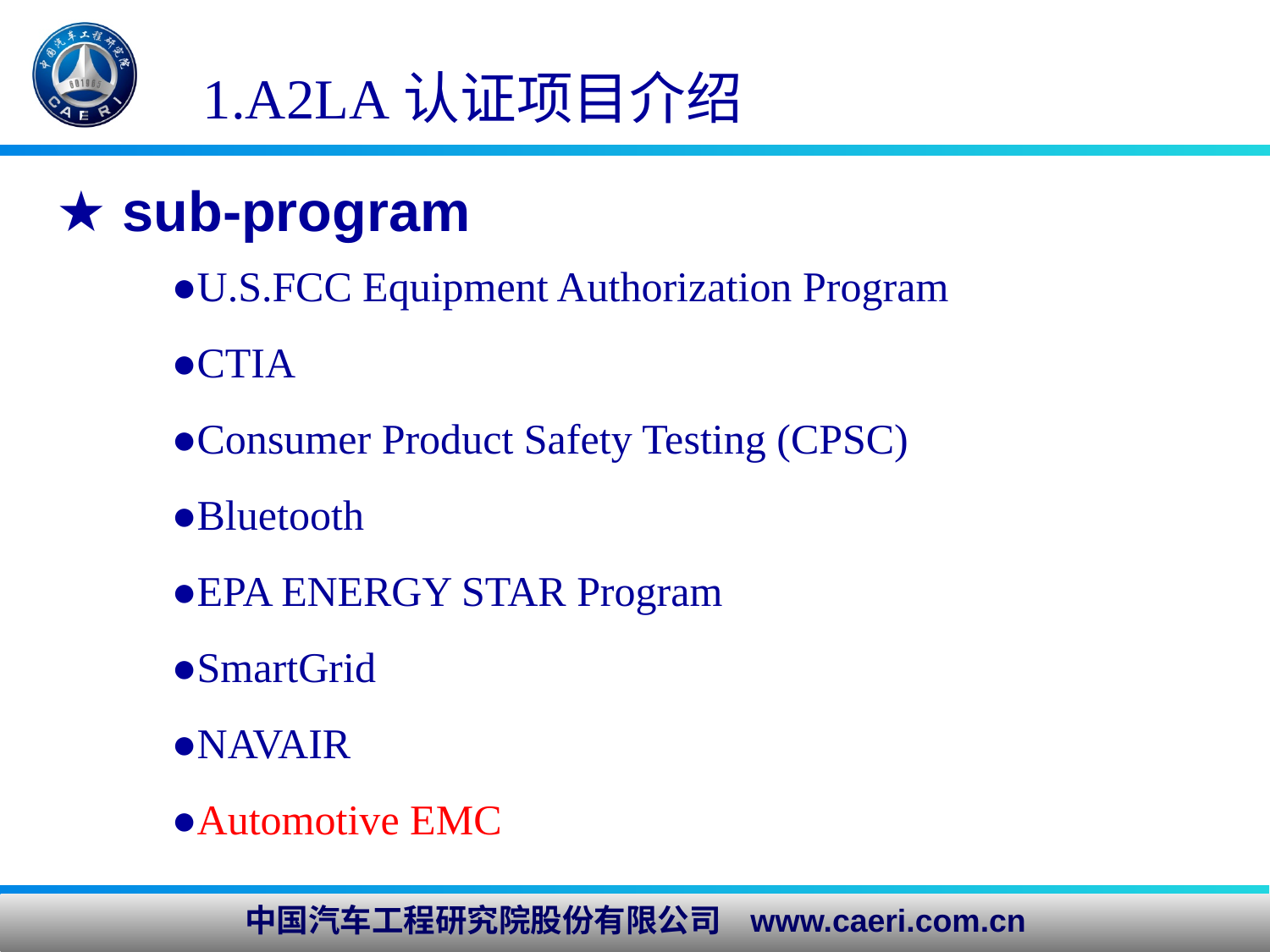

1.A2LA认证项目介绍
★ sub-program
●U.S.FCC Equipment Authorization Program
●CTIA
●Consumer Product Safety Testing (CPSC)
●Bluetooth
●EPA ENERGY STAR Program
●SmartGrid
●NAVAIR
●Automotive EMC